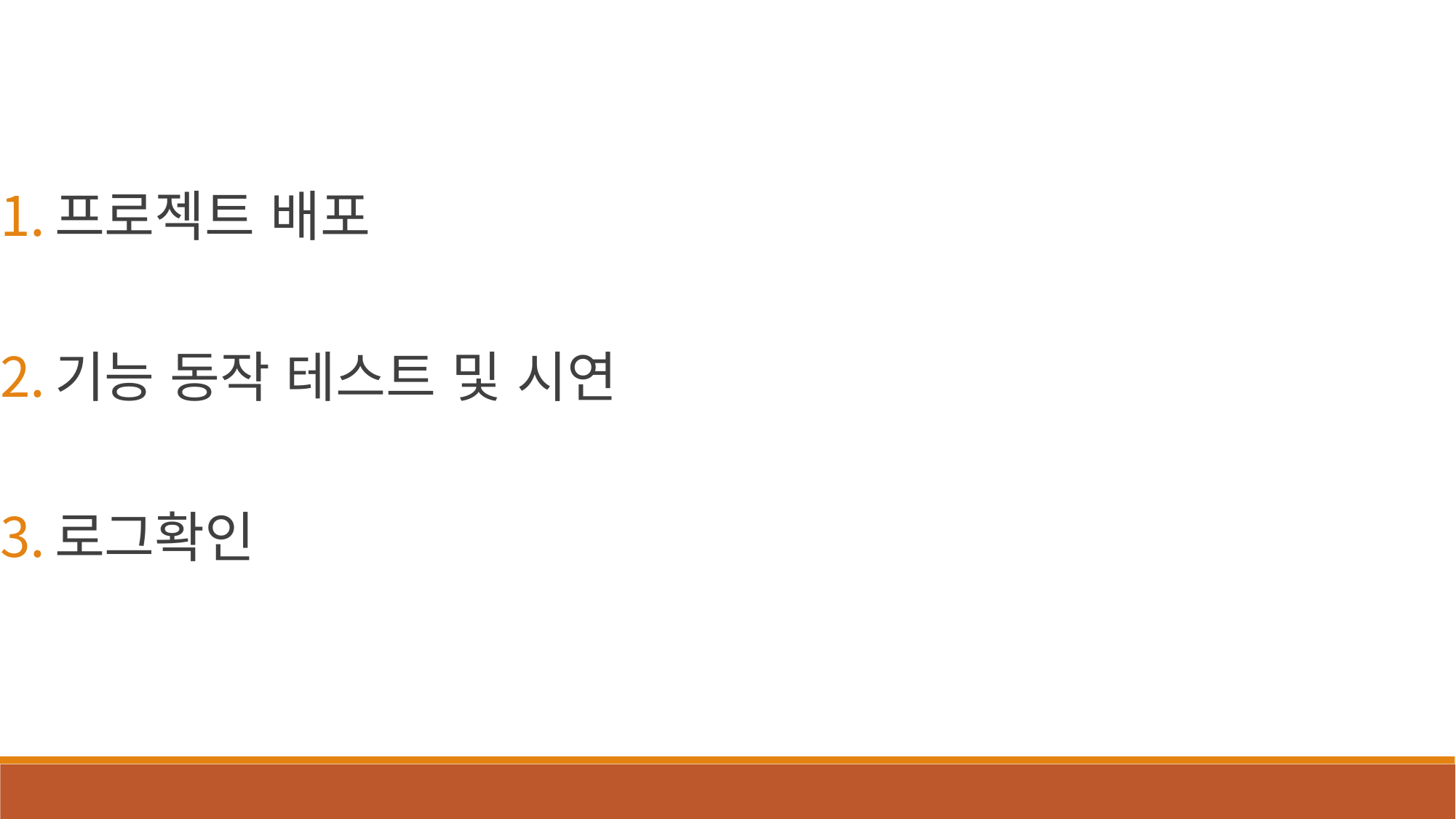

프로젝트 배포

기능 동작 테스트 및 시연

로그확인